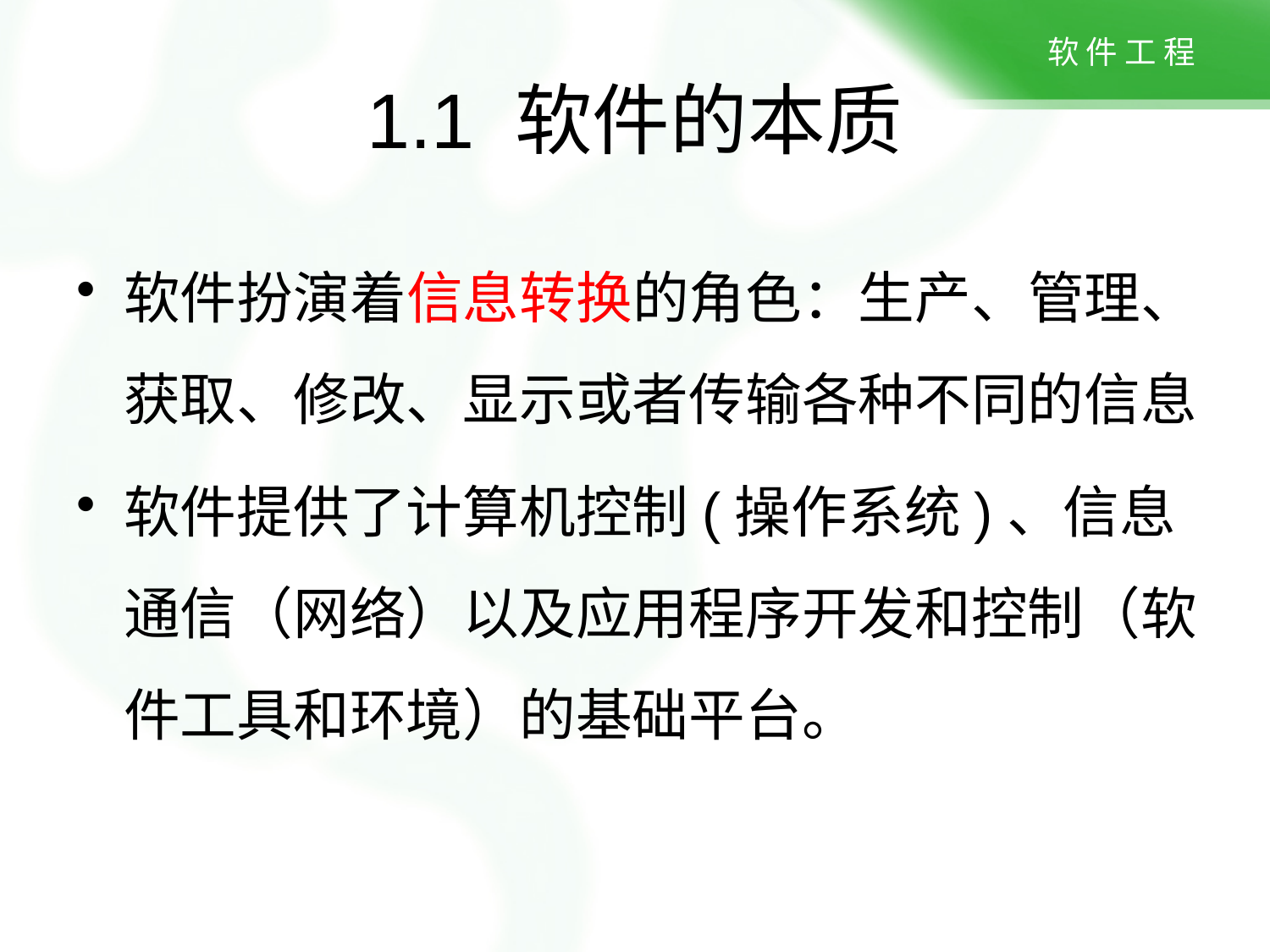

# 1.1 软件的本质
软件扮演着信息转换的角色：生产、管理、获取、修改、显示或者传输各种不同的信息
软件提供了计算机控制(操作系统)、信息通信（网络）以及应用程序开发和控制（软件工具和环境）的基础平台。